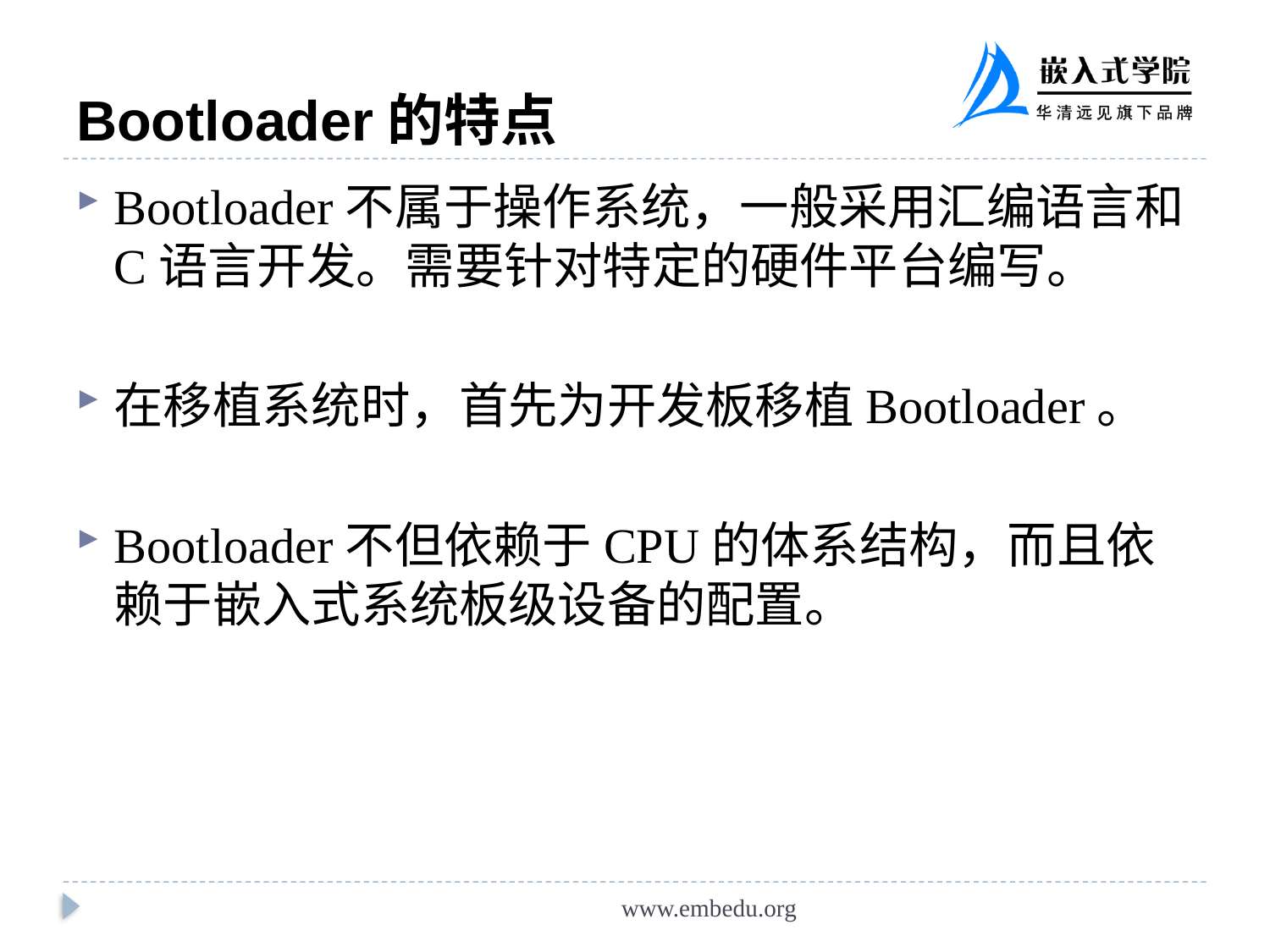

# Bootloader的特点
Bootloader不属于操作系统，一般采用汇编语言和C语言开发。需要针对特定的硬件平台编写。

在移植系统时，首先为开发板移植Bootloader。

Bootloader不但依赖于CPU的体系结构，而且依赖于嵌入式系统板级设备的配置。

www.embedu.org